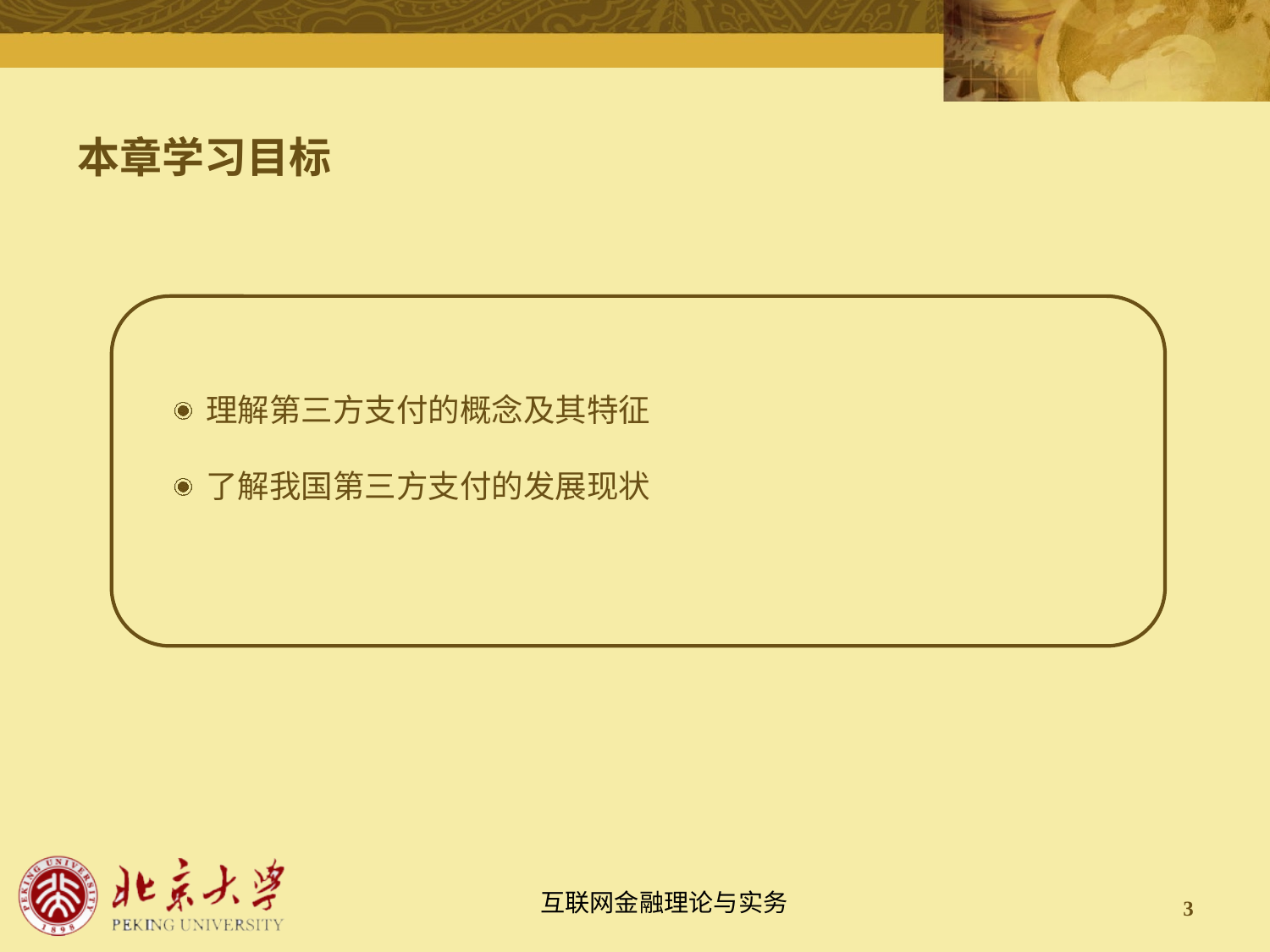

# 本章学习目标

理解第三方支付的概念及其特征
了解我国第三方支付的发展现状
3